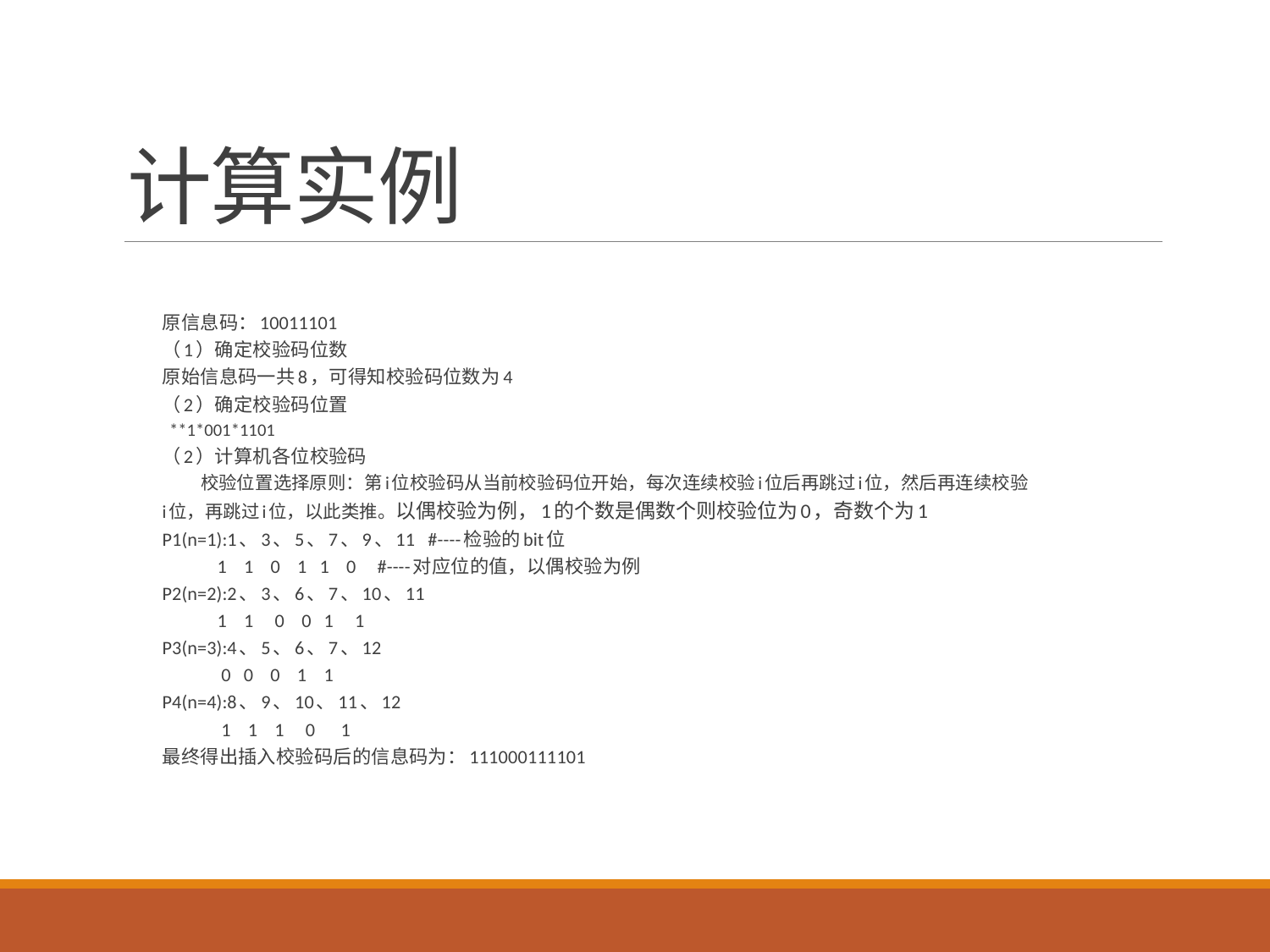

# 计算实例
原信息码：10011101
（1）确定校验码位数
原始信息码一共8，可得知校验码位数为4
（2）确定校验码位置
**1*001*1101
（2）计算机各位校验码
         校验位置选择原则：第i位校验码从当前校验码位开始，每次连续校验i位后再跳过i位，然后再连续校验i位，再跳过i位，以此类推。以偶校验为例，1的个数是偶数个则校验位为0，奇数个为1
P1(n=1):1、3、5、7、9、11   #----检验的bit位
             1    1    0    1   1    0     #----对应位的值，以偶校验为例
P2(n=2):2、3、6、7、10、11
             1    1     0    0   1     1
P3(n=3):4、5、6、7、12
              0   0    0    1    1
P4(n=4):8、9、10、11、12
              1    1    1     0      1
最终得出插入校验码后的信息码为：111000111101